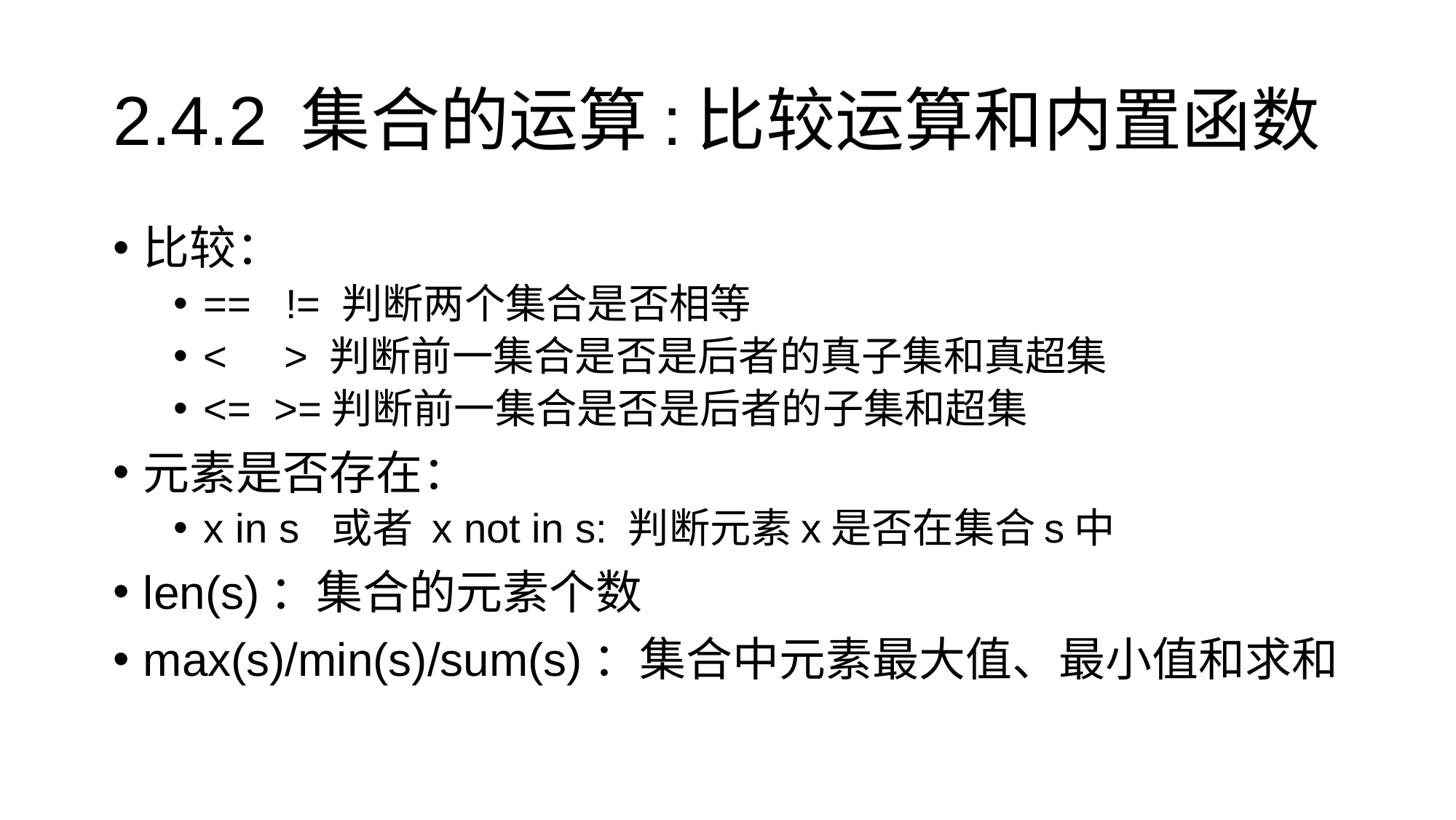

# 2.4.2 集合的运算:比较运算和内置函数
比较：
==   != 判断两个集合是否相等
<     > 判断前一集合是否是后者的真子集和真超集
<=  >=判断前一集合是否是后者的子集和超集
元素是否存在：
x in s  或者 x not in s: 判断元素x是否在集合s中
len(s)：集合的元素个数
max(s)/min(s)/sum(s)：集合中元素最大值、最小值和求和